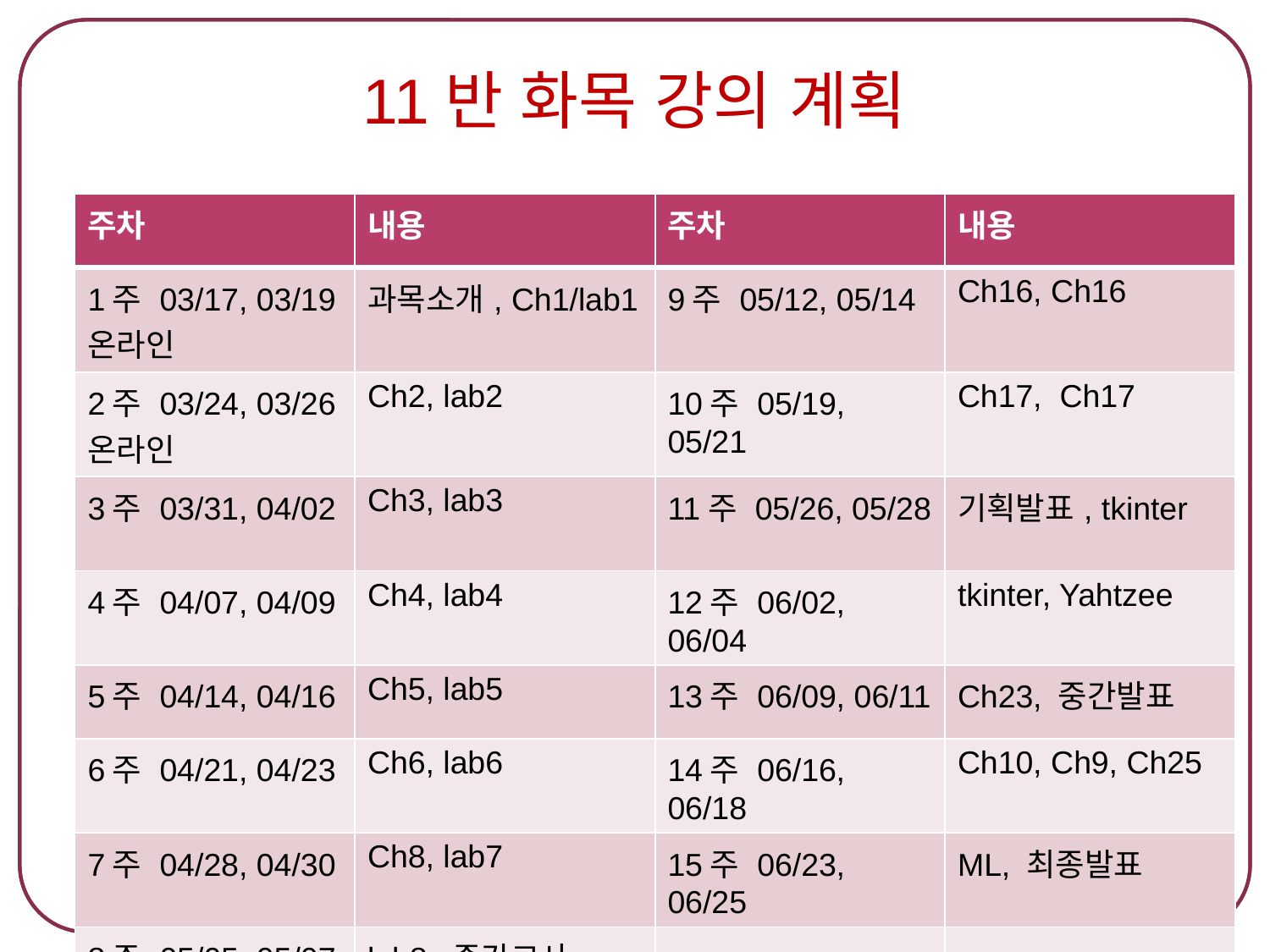

# 11반 화목 강의 계획
| 주차 | 내용 | 주차 | 내용 |
| --- | --- | --- | --- |
| 1주 03/17, 03/19 온라인 | 과목소개, Ch1/lab1 | 9주 05/12, 05/14 | Ch16, Ch16 |
| 2주 03/24, 03/26 온라인 | Ch2, lab2 | 10주 05/19, 05/21 | Ch17, Ch17 |
| 3주 03/31, 04/02 | Ch3, lab3 | 11주 05/26, 05/28 | 기획발표, tkinter |
| 4주 04/07, 04/09 | Ch4, lab4 | 12주 06/02, 06/04 | tkinter, Yahtzee |
| 5주 04/14, 04/16 | Ch5, lab5 | 13주 06/09, 06/11 | Ch23, 중간발표 |
| 6주 04/21, 04/23 | Ch6, lab6 | 14주 06/16, 06/18 | Ch10, Ch9, Ch25 |
| 7주 04/28, 04/30 | Ch8, lab7 | 15주 06/23, 06/25 | ML, 최종발표 |
| 8주 05/05, 05/07 | lab8, 중간고사 |  |  |
4